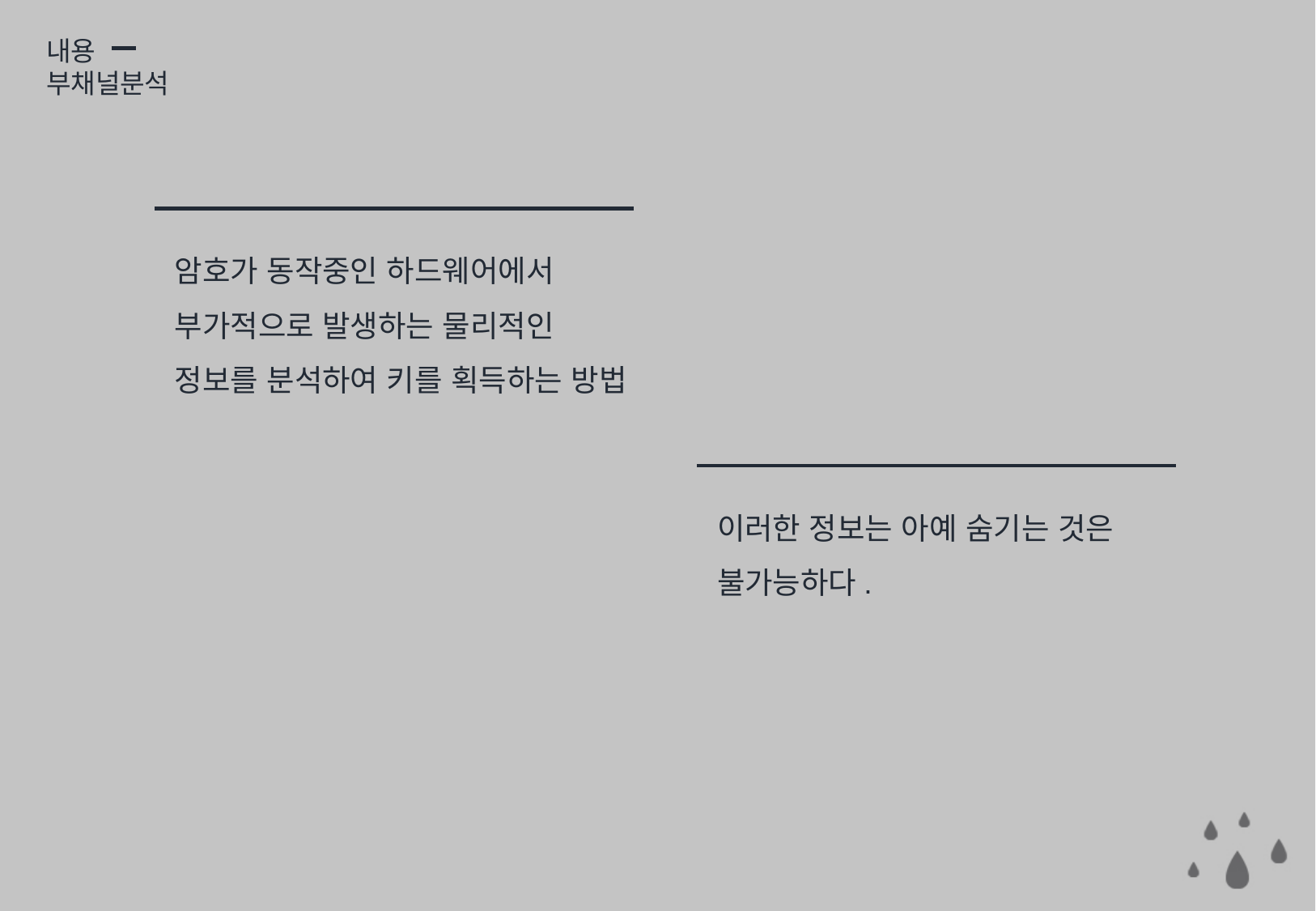

내용
부채널분석
암호가 동작중인 하드웨어에서 부가적으로 발생하는 물리적인 정보를 분석하여 키를 획득하는 방법
이러한 정보는 아예 숨기는 것은 불가능하다.